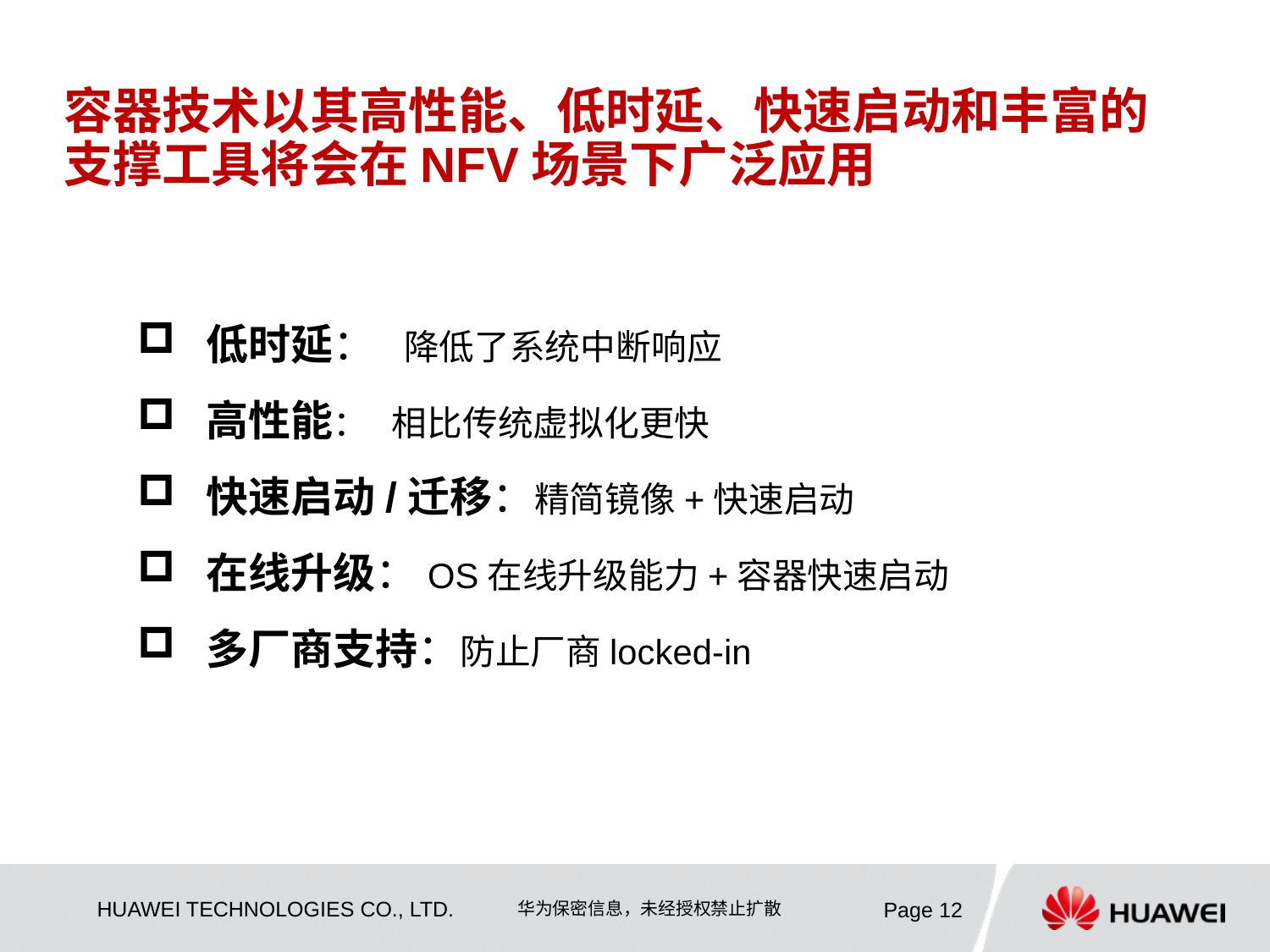

# 容器技术以其高性能、低时延、快速启动和丰富的支撑工具将会在NFV场景下广泛应用
  低时延：   降低了系统中断响应
  高性能：   相比传统虚拟化更快
  快速启动/迁移：精简镜像+快速启动
  在线升级：OS在线升级能力+容器快速启动
  多厂商支持：防止厂商locked-in